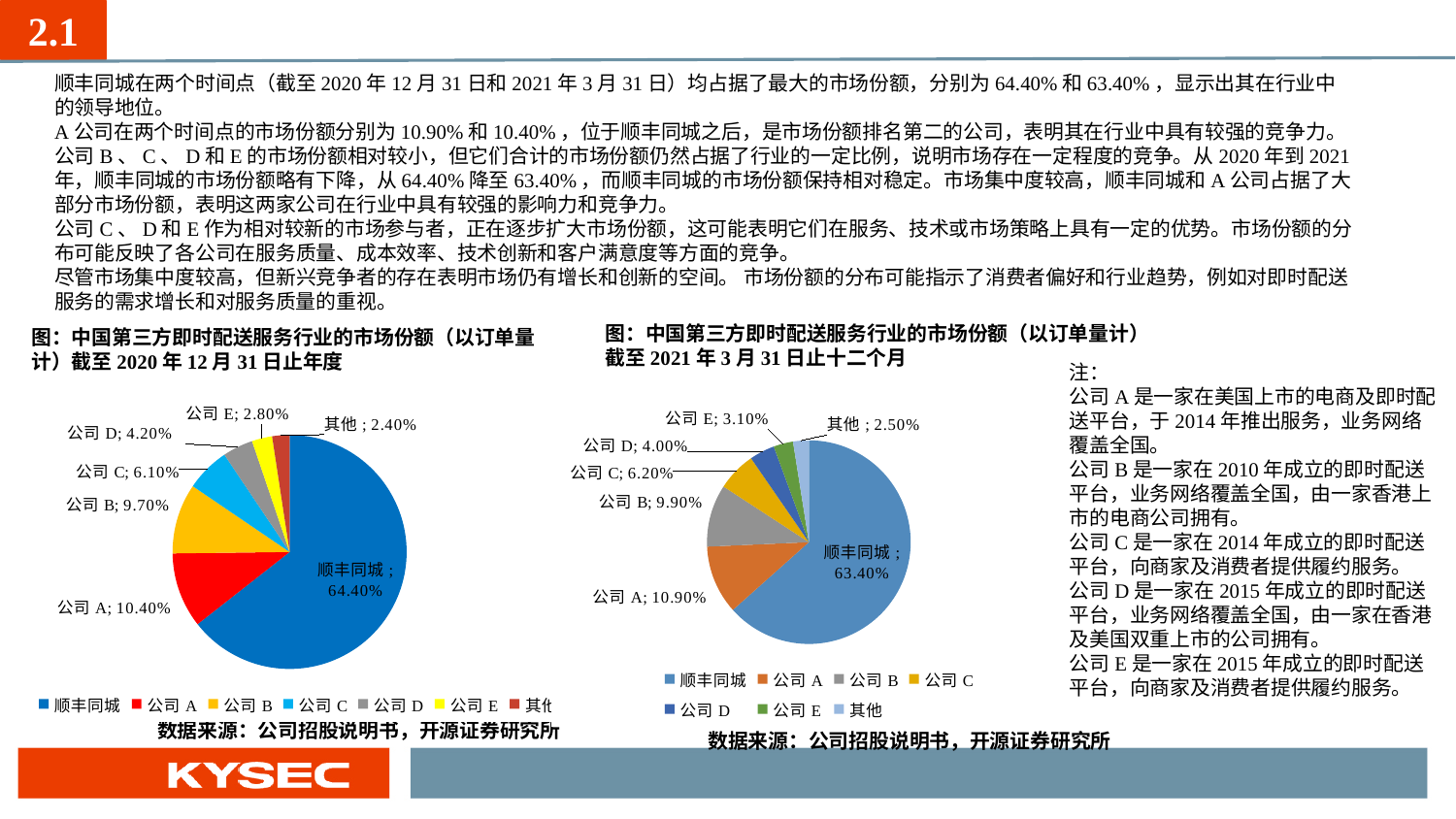

2.1
顺丰同城在两个时间点（截至2020年12月31日和2021年3月31日）均占据了最大的市场份额，分别为64.40%和63.40%，显示出其在行业中的领导地位。
A公司在两个时间点的市场份额分别为10.90%和10.40%，位于顺丰同城之后，是市场份额排名第二的公司，表明其在行业中具有较强的竞争力。
公司B、C、D和E的市场份额相对较小，但它们合计的市场份额仍然占据了行业的一定比例，说明市场存在一定程度的竞争。从2020年到2021年，顺丰同城的市场份额略有下降，从64.40%降至63.40%，而顺丰同城的市场份额保持相对稳定。市场集中度较高，顺丰同城和A公司占据了大部分市场份额，表明这两家公司在行业中具有较强的影响力和竞争力。
公司C、D和E作为相对较新的市场参与者，正在逐步扩大市场份额，这可能表明它们在服务、技术或市场策略上具有一定的优势。市场份额的分布可能反映了各公司在服务质量、成本效率、技术创新和客户满意度等方面的竞争。
尽管市场集中度较高，但新兴竞争者的存在表明市场仍有增长和创新的空间。 市场份额的分布可能指示了消费者偏好和行业趋势，例如对即时配送服务的需求增长和对服务质量的重视。
图：中国第三方即时配送服务行业的市场份额（以订单量计）
截至2021年3月31日止十二个月
图：中国第三方即时配送服务行业的市场份额（以订单量计）截至2020年12月31日止年度
注：
公司A是一家在美国上市的电商及即时配送平台，于2014年推出服务，业务网络覆盖全国。
公司B是一家在2010年成立的即时配送平台，业务网络覆盖全国，由一家香港上市的电商公司拥有。
公司C是一家在2014年成立的即时配送平台，向商家及消费者提供履约服务。
公司D是一家在2015年成立的即时配送平台，业务网络覆盖全国，由一家在香港及美国双重上市的公司拥有。
公司E是一家在2015年成立的即时配送平台，向商家及消费者提供履约服务。

### Chart

| Category | 截至2020年12月31日止年度 |
|---|---|
| 顺丰同城 | 0.644 |
| 公司A | 0.104 |
| 公司B | 0.097 |
| 公司C | 0.061 |
| 公司D | 0.042 |
| 公司E | 0.028 |
| 其他 | 0.024 |

### Chart

| Category | 截至2021年3月31日止十二个月 |
|---|---|
| 顺丰同城 | 0.634 |
| 公司A | 0.109 |
| 公司B | 0.099 |
| 公司C | 0.062 |
| 公司D | 0.04 |
| 公司E | 0.031 |
| 其他 | 0.025 |
数据来源：公司招股说明书，开源证券研究所
数据来源：公司招股说明书，开源证券研究所